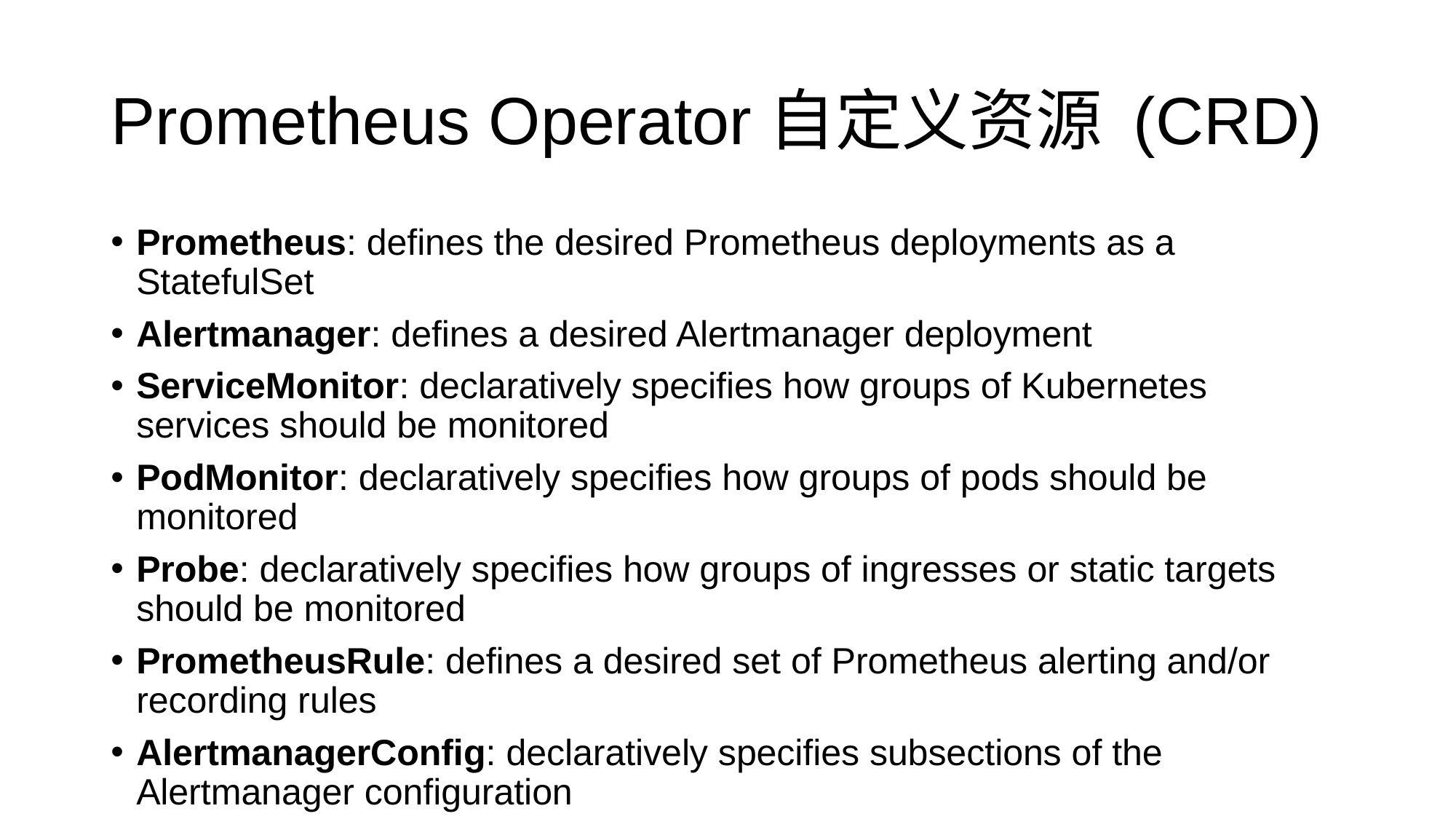

# Prometheus Operator自定义资源 (CRD)
Prometheus: defines the desired Prometheus deployments as a StatefulSet
Alertmanager: defines a desired Alertmanager deployment
ServiceMonitor: declaratively specifies how groups of Kubernetes services should be monitored
PodMonitor: declaratively specifies how groups of pods should be monitored
Probe: declaratively specifies how groups of ingresses or static targets should be monitored
PrometheusRule: defines a desired set of Prometheus alerting and/or recording rules
AlertmanagerConfig: declaratively specifies subsections of the Alertmanager configuration